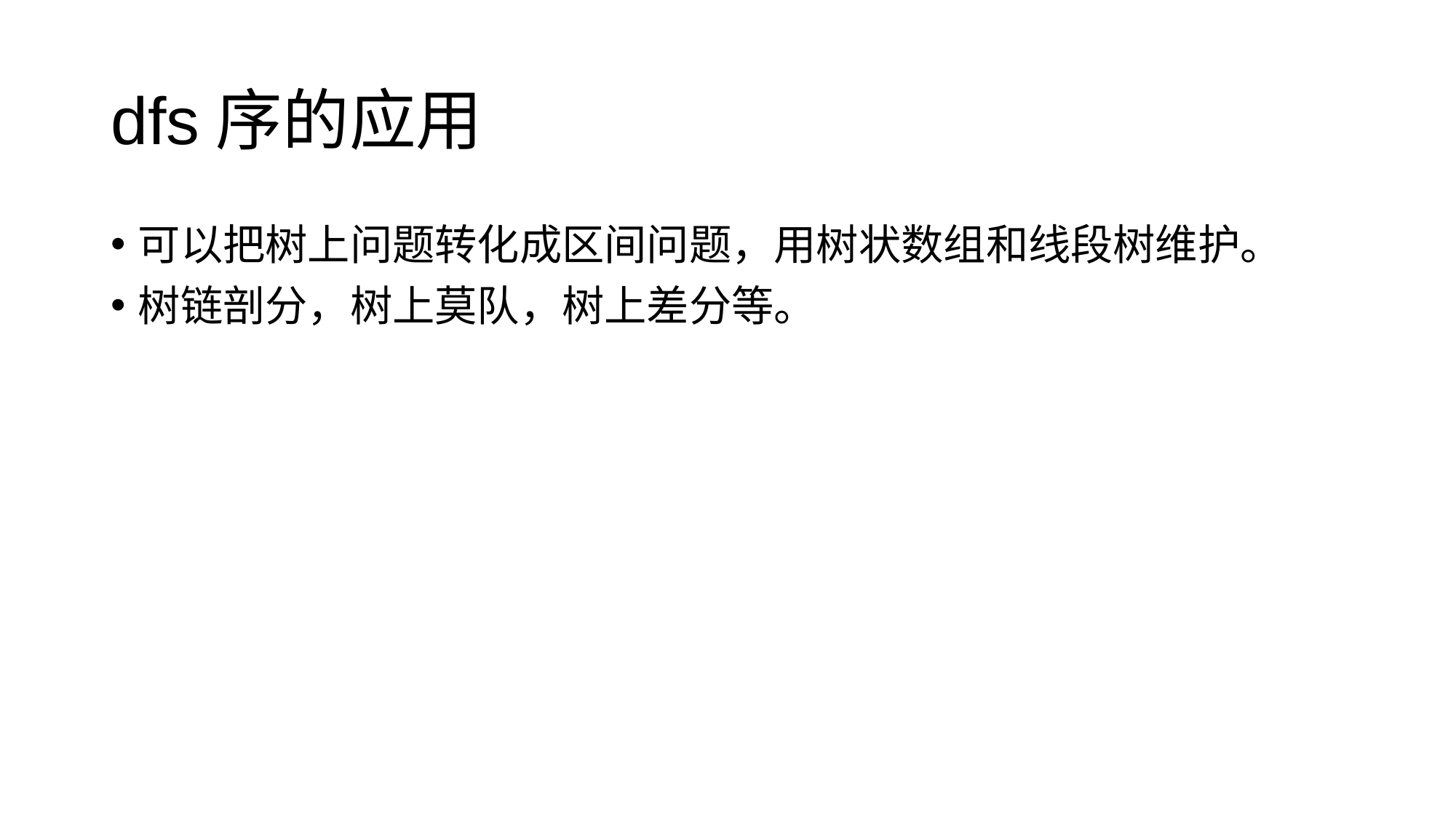

# dfs序的应用
可以把树上问题转化成区间问题，用树状数组和线段树维护。
树链剖分，树上莫队，树上差分等。